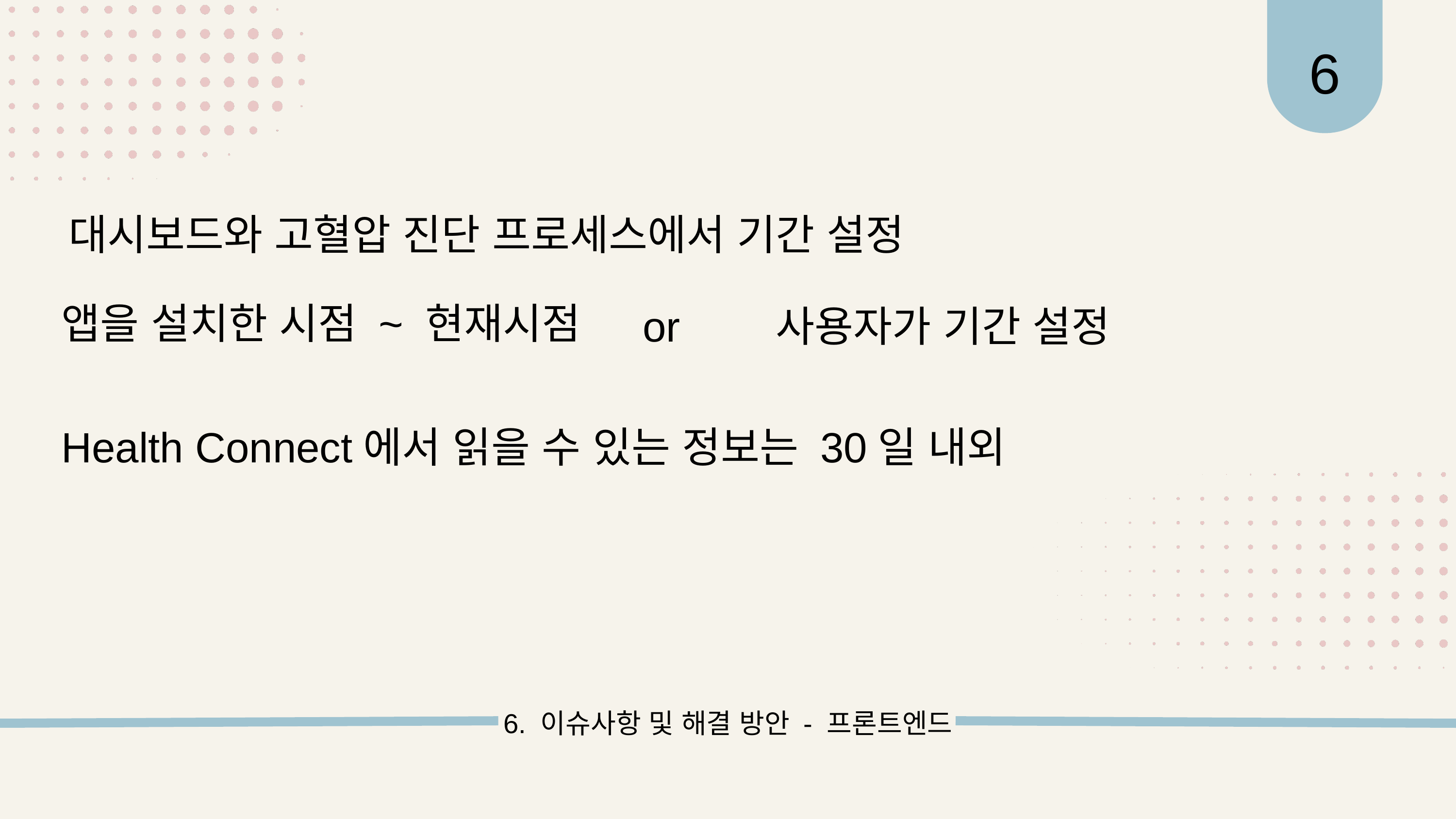

6

대시보드와 고혈압 진단 프로세스에서 기간 설정
앱을 설치한 시점 ~ 현재시점
or
사용자가 기간 설정
Health Connect에서 읽을 수 있는 정보는 30일 내외

6. 이슈사항 및 해결 방안 - 프론트엔드